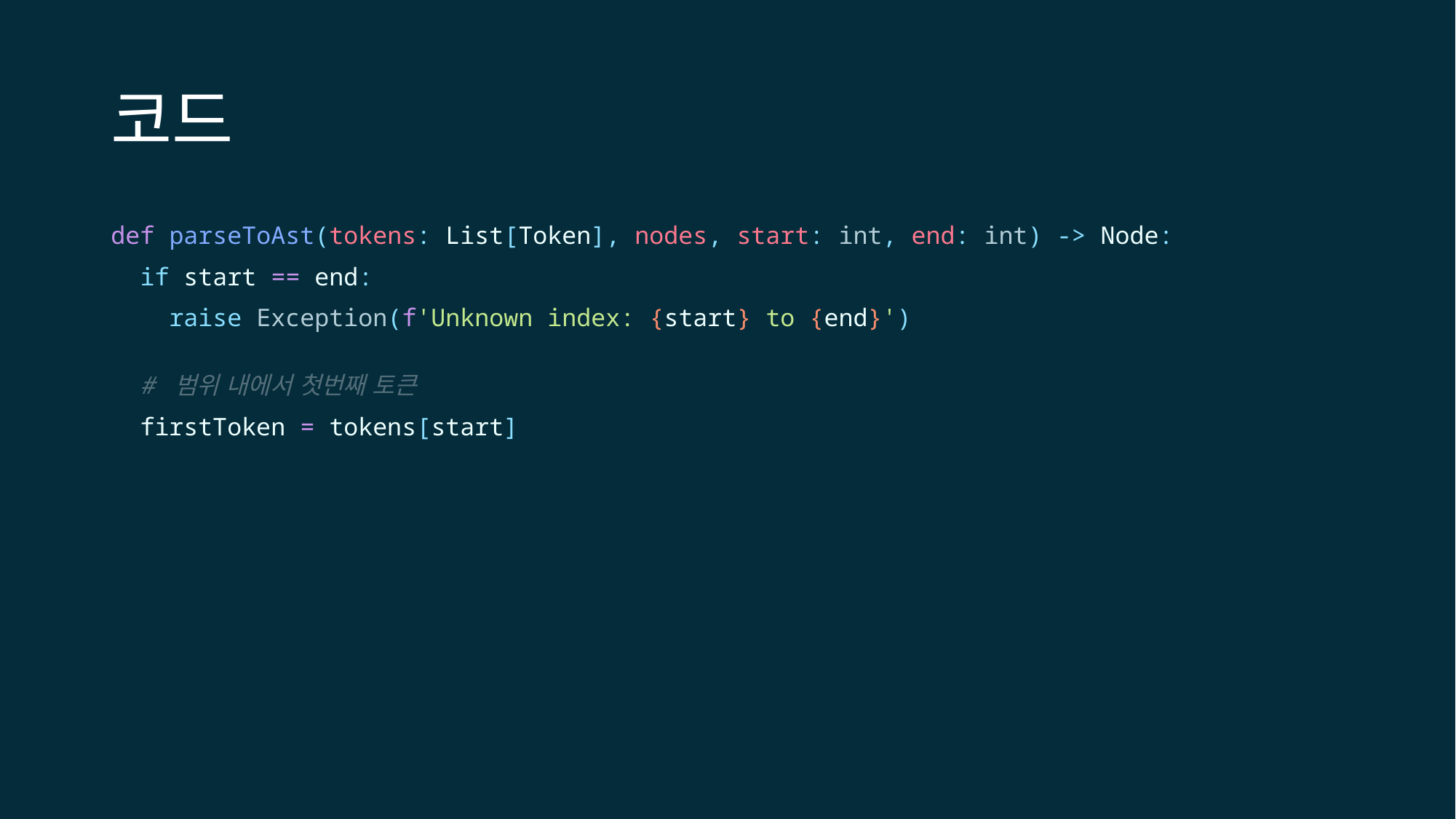

# 코드
def parseToAst(tokens: List[Token], nodes, start: int, end: int) -> Node:
  if start == end:
    raise Exception(f'Unknown index: {start} to {end}')
  # 범위 내에서 첫번째 토큰
  firstToken = tokens[start]